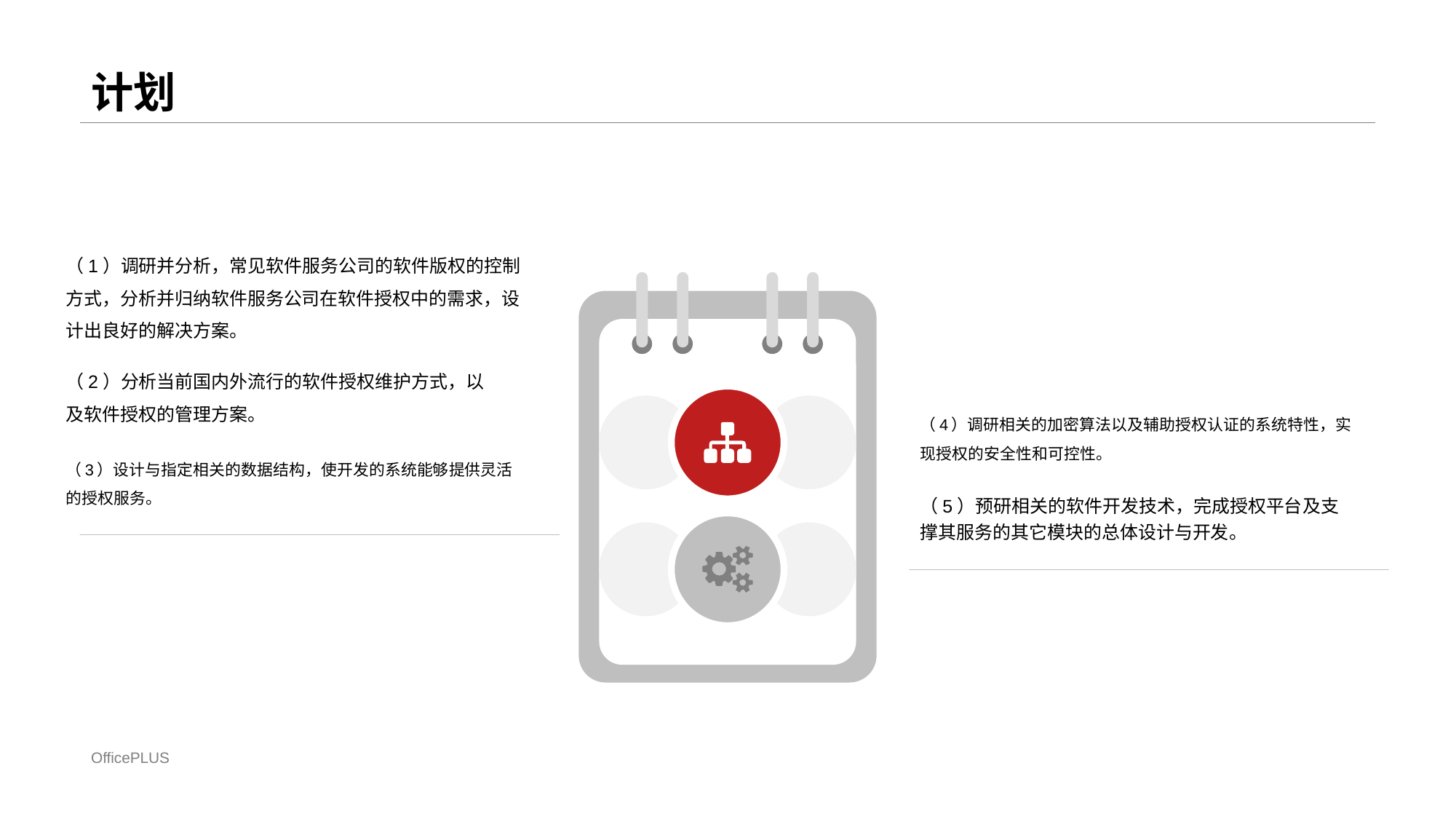

# 计划
（1）调研并分析，常见软件服务公司的软件版权的控制方式，分析并归纳软件服务公司在软件授权中的需求，设计出良好的解决方案。

（2）分析当前国内外流行的软件授权维护方式，以及软件授权的管理方案。

（4）调研相关的加密算法以及辅助授权认证的系统特性，实现授权的安全性和可控性。

（3）设计与指定相关的数据结构，使开发的系统能够提供灵活的授权服务。
（5）预研相关的软件开发技术，完成授权平台及支撑其服务的其它模块的总体设计与开发。

OfficePLUS
11